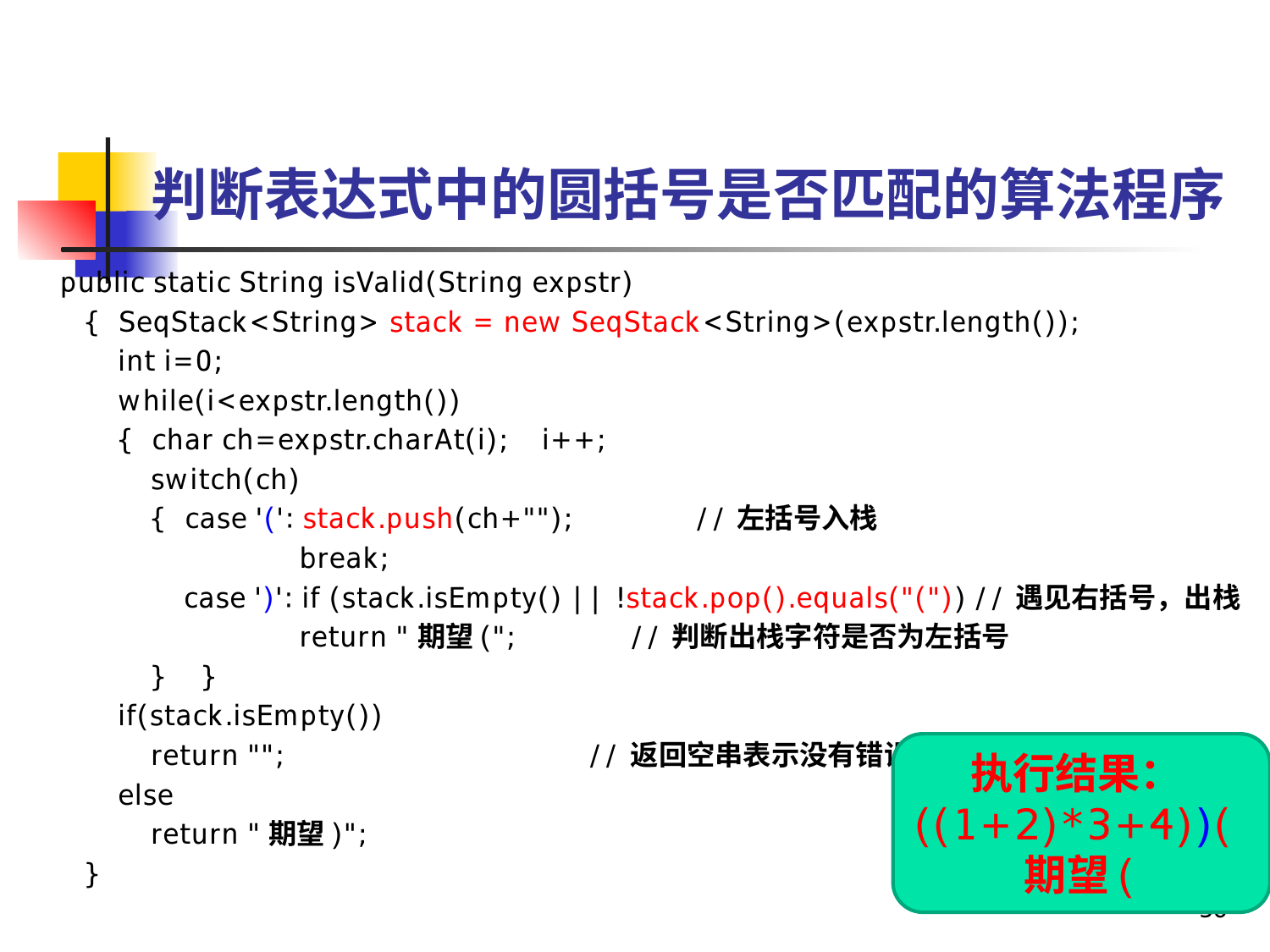

# 判断表达式中的圆括号是否匹配的算法程序
 public static String isValid(String expstr)
    {  SeqStack<String> stack = new SeqStack<String>(expstr.length());
        int i=0;
        while(i<expstr.length())
        {  char ch=expstr.charAt(i);    i++;
            switch(ch)
            {  case '(': stack.push(ch+"");               //左括号入栈
                              break;
                case ')': if (stack.isEmpty() || !stack.pop().equals("(")) //遇见右括号，出栈
                              return "期望(";              //判断出栈字符是否为左括号
            }    }
        if(stack.isEmpty())
            return "";                                     //返回空串表示没有错误
        else
            return "期望)";
    }
执行结果：((1+2)*3+4))(  期望(
36